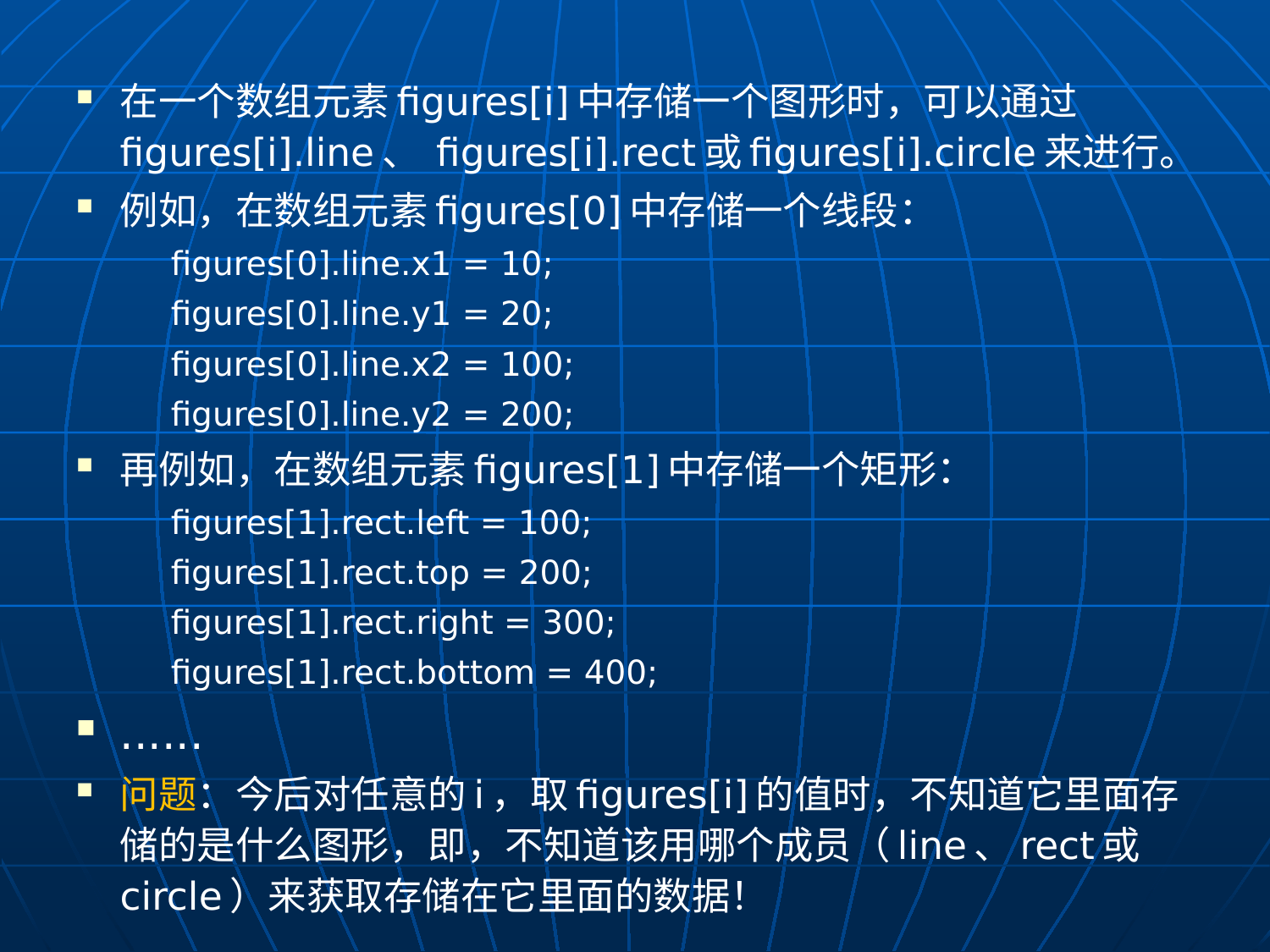

在一个数组元素figures[i]中存储一个图形时，可以通过figures[i].line、 figures[i].rect或figures[i].circle来进行。
例如，在数组元素figures[0]中存储一个线段：
	figures[0].line.x1 = 10;
	figures[0].line.y1 = 20;
	figures[0].line.x2 = 100;
	figures[0].line.y2 = 200;
再例如，在数组元素figures[1]中存储一个矩形：
	figures[1].rect.left = 100;
	figures[1].rect.top = 200;
	figures[1].rect.right = 300;
	figures[1].rect.bottom = 400;
......
问题：今后对任意的i，取figures[i]的值时，不知道它里面存储的是什么图形，即，不知道该用哪个成员（line、rect或circle）来获取存储在它里面的数据！